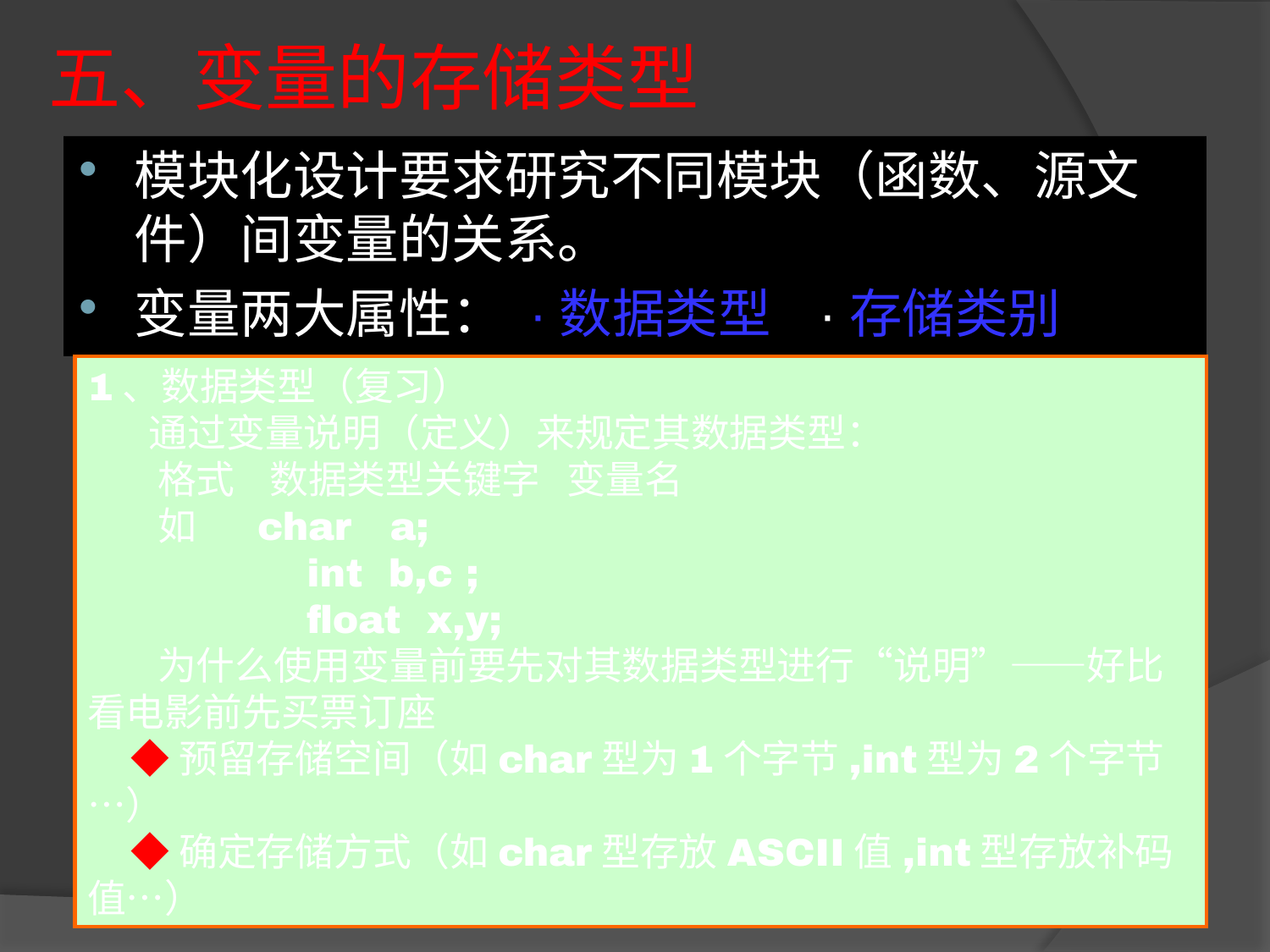

# 五、变量的存储类型
模块化设计要求研究不同模块（函数、源文件）间变量的关系。
变量两大属性： ·数据类型   ·存储类别

1、数据类型（复习）
      通过变量说明（定义）来规定其数据类型：
       格式    数据类型关键字   变量名
       如      char   a;
                 int  b,c ;
                 float  x,y;
       为什么使用变量前要先对其数据类型进行“说明”——好比看电影前先买票订座
     ◆预留存储空间（如char型为1个字节,int型为2个字节…）
     ◆确定存储方式（如char型存放ASCII值,int型存放补码值…）